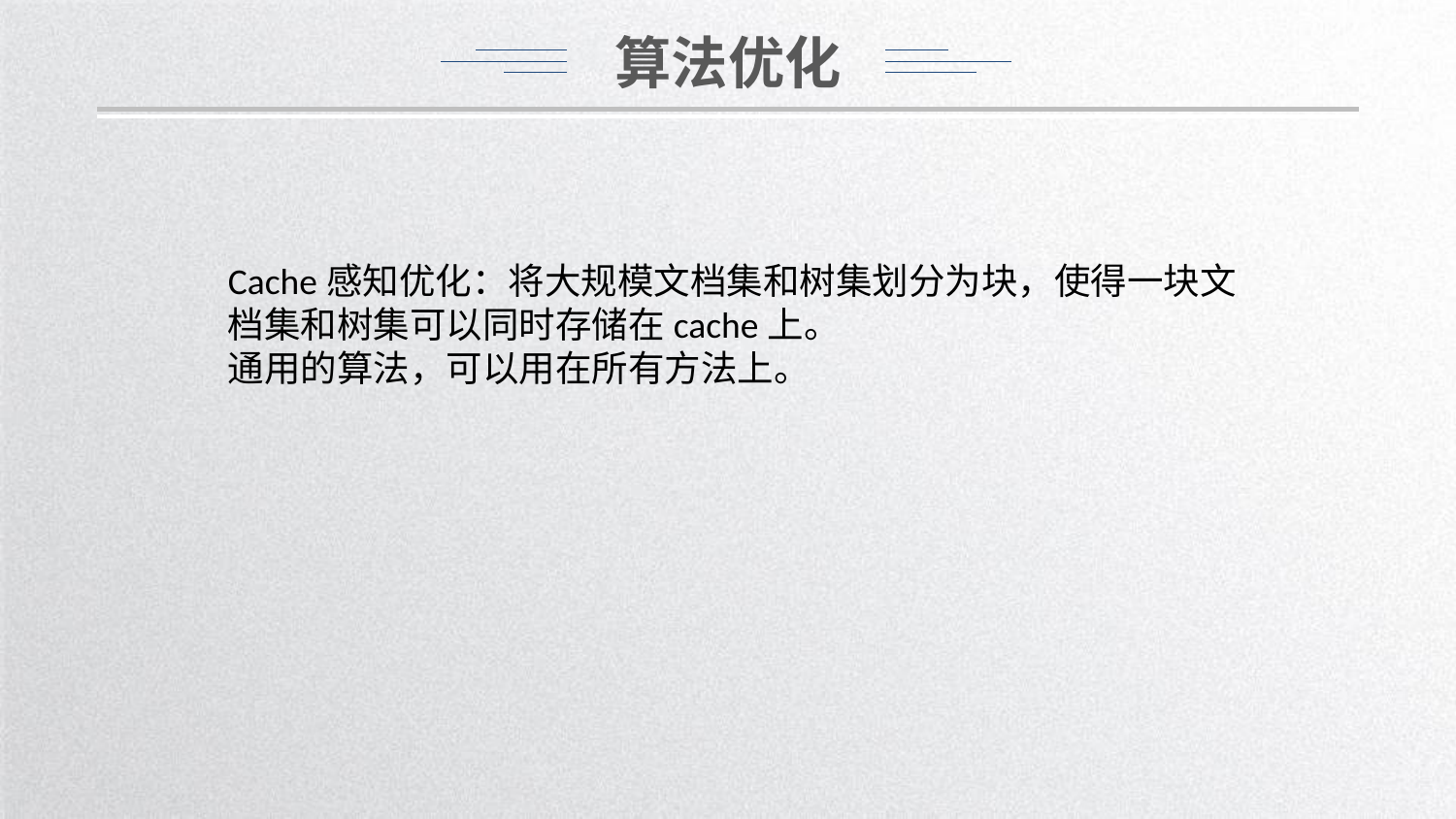

算法优化

Cache感知优化：将大规模文档集和树集划分为块，使得一块文档集和树集可以同时存储在cache上。
通用的算法，可以用在所有方法上。